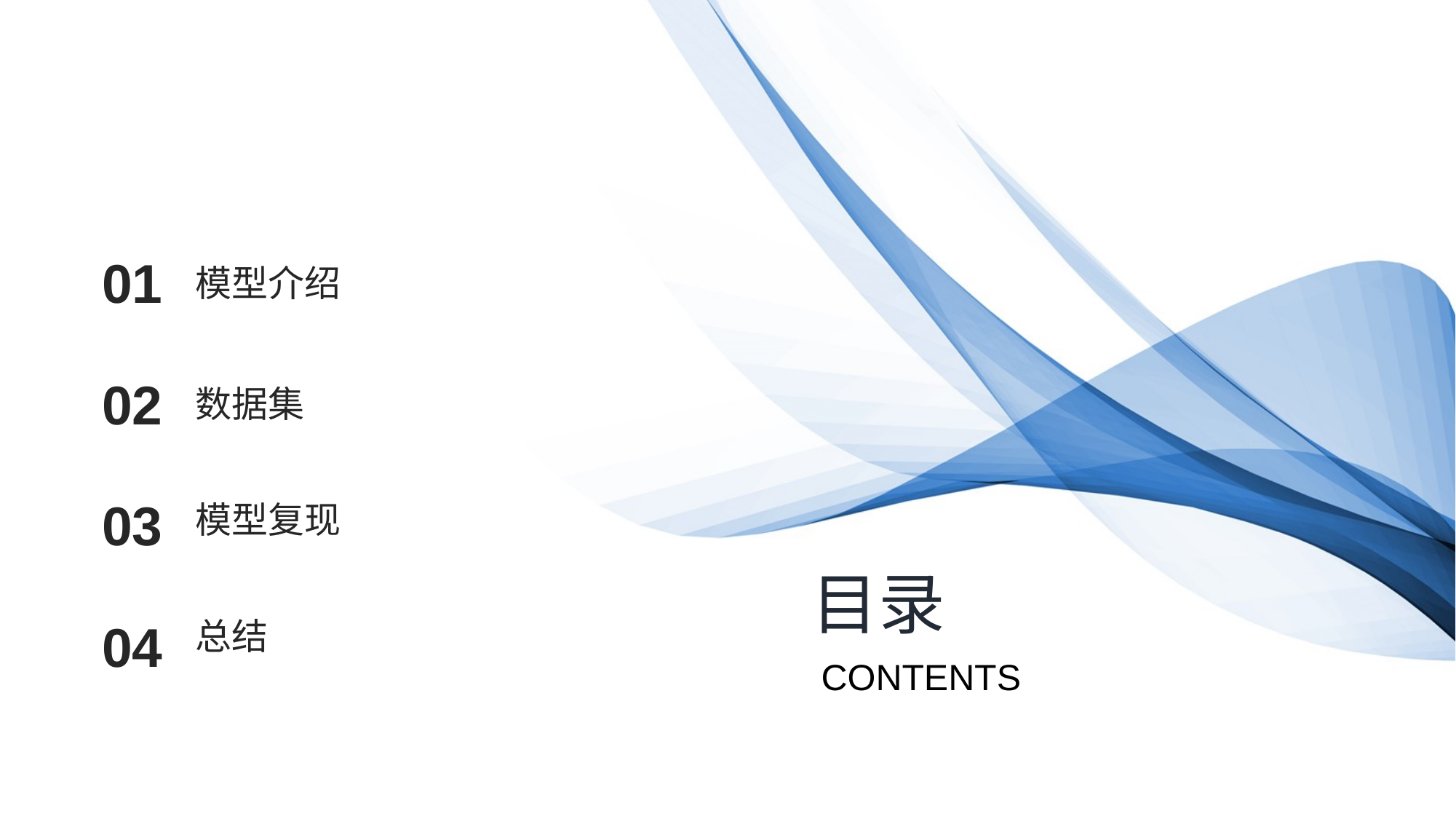

01
模型介绍
02
数据集
03
模型复现
目录
04
总结
CONTENTS